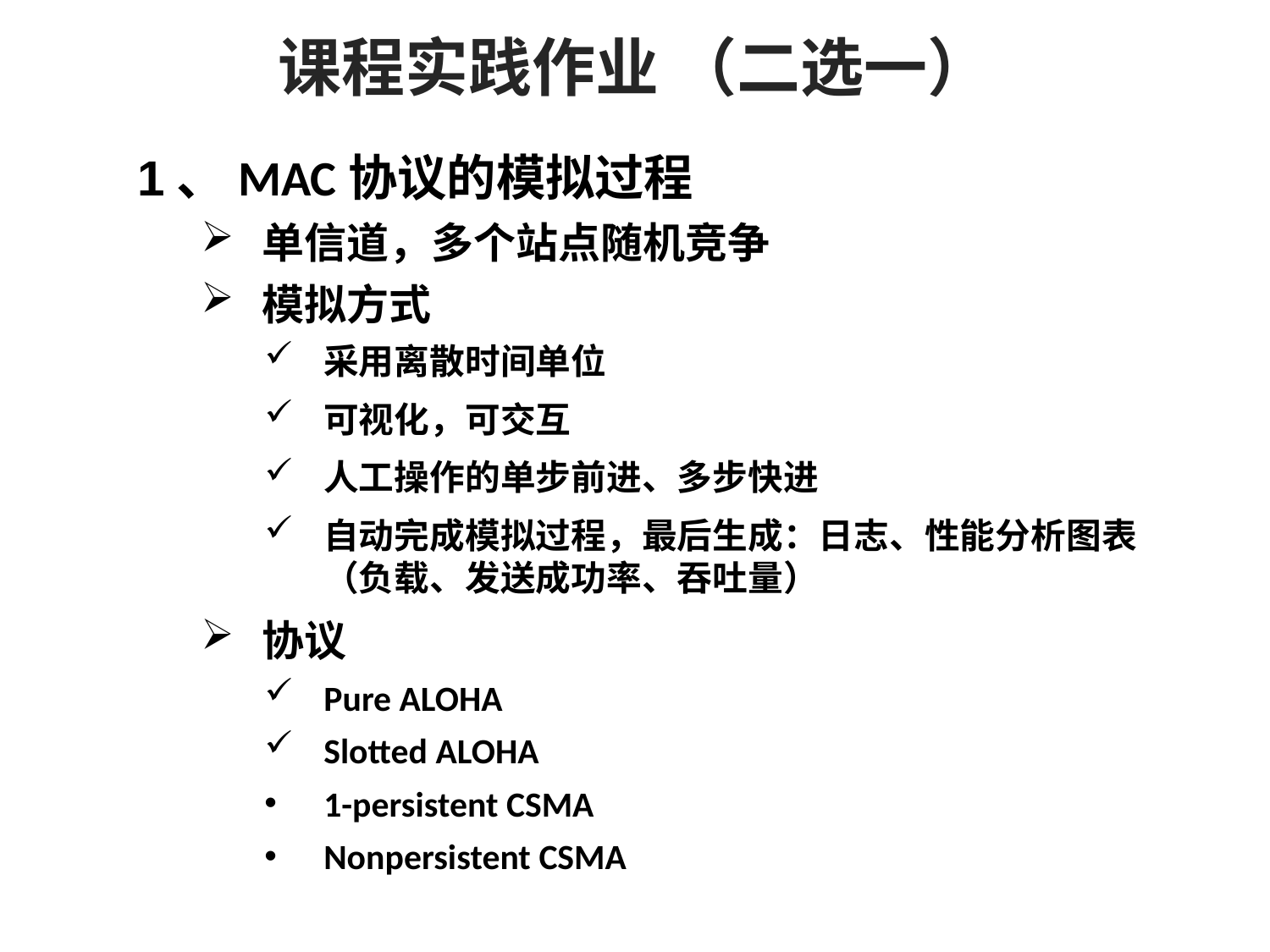

课程实践作业 （二选一）
1、MAC协议的模拟过程
单信道，多个站点随机竞争
模拟方式
采用离散时间单位
可视化，可交互
人工操作的单步前进、多步快进
自动完成模拟过程，最后生成：日志、性能分析图表（负载、发送成功率、吞吐量）
协议
Pure ALOHA
Slotted ALOHA
1-persistent CSMA
Nonpersistent CSMA